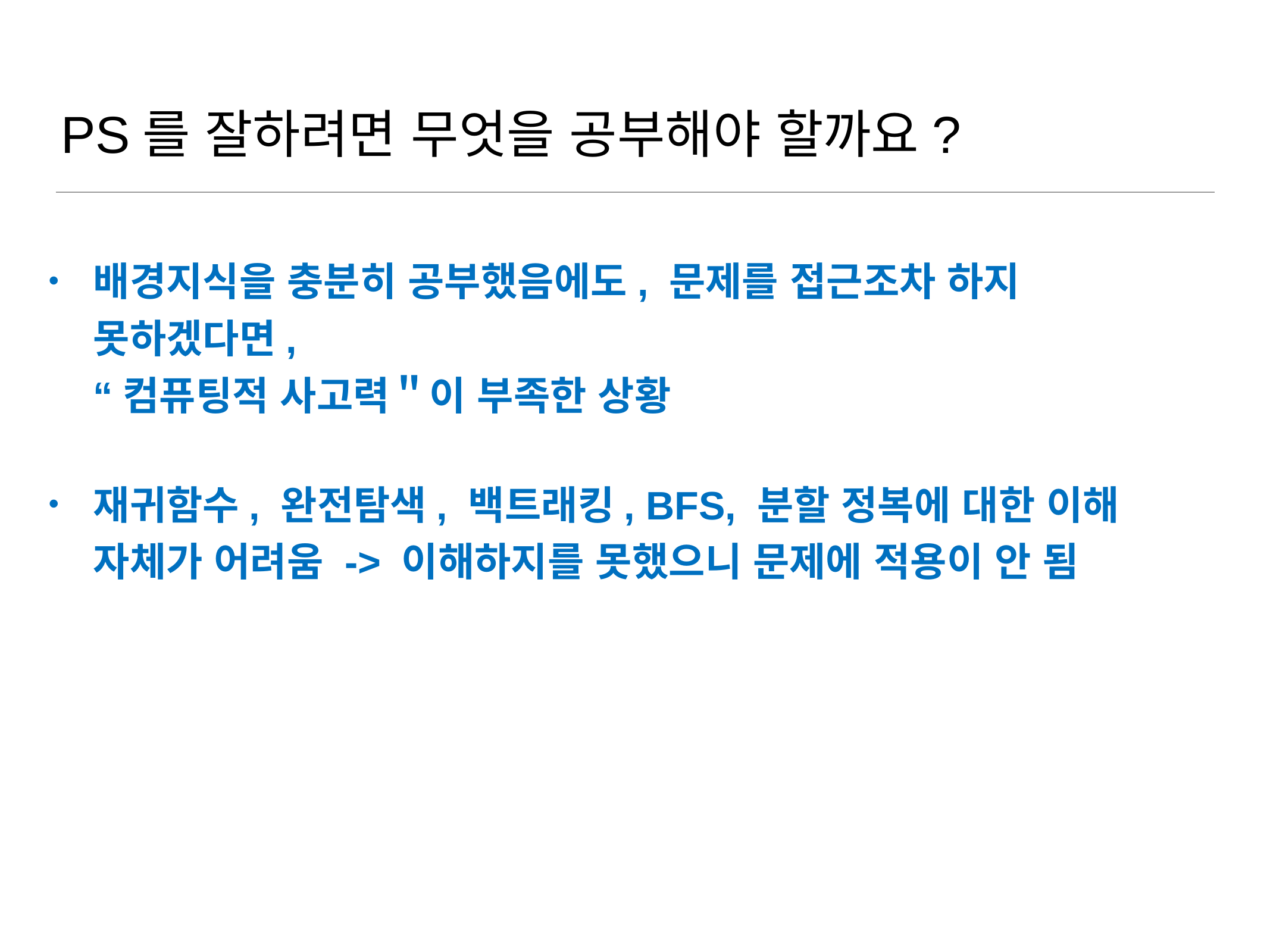

# PS를 잘하려면 무엇을 공부해야 할까요?
배경지식을 충분히 공부했음에도, 문제를 접근조차 하지 못하겠다면,
“컴퓨팅적 사고력＂이 부족한 상황
재귀함수, 완전탐색, 백트래킹, BFS, 분할 정복에 대한 이해 자체가 어려움 -> 이해하지를 못했으니 문제에 적용이 안 됨